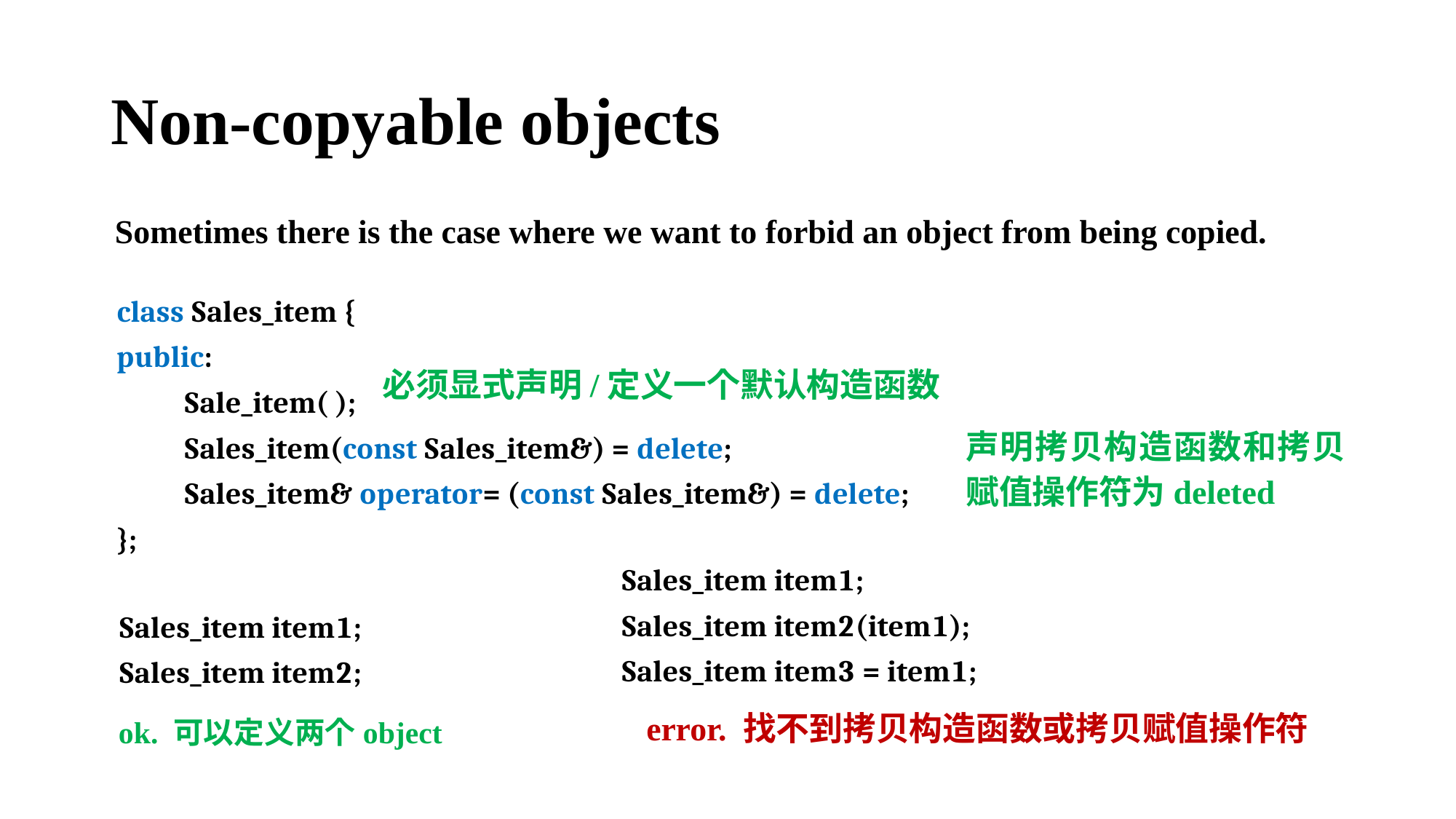

# Non-copyable objects
Sometimes there is the case where we want to forbid an object from being copied.
class Sales_item {
public:
          Sale_item( );
          Sales_item(const Sales_item&) = delete;
          Sales_item& operator= (const Sales_item&) = delete;
};
必须显式声明/定义一个默认构造函数
声明拷贝构造函数和拷贝赋值操作符为deleted
Sales_item item1;
Sales_item item2(item1);
Sales_item item3 = item1;
Sales_item item1;
Sales_item item2;
error. 找不到拷贝构造函数或拷贝赋值操作符
ok. 可以定义两个object